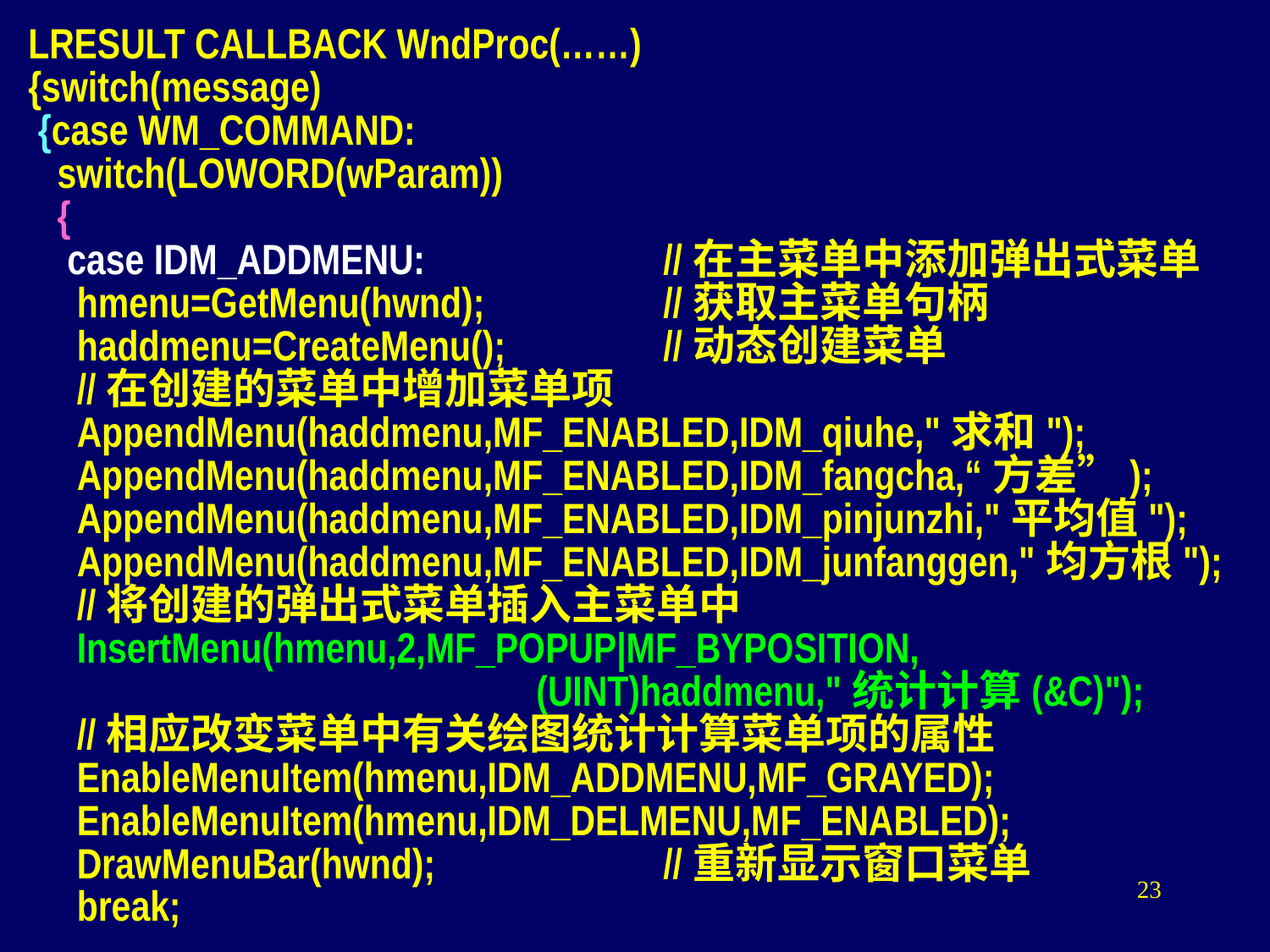

LRESULT CALLBACK WndProc(……)
{switch(message)
 {case WM_COMMAND:
   switch(LOWORD(wParam))
   {
    case IDM_ADDMENU:		//在主菜单中添加弹出式菜单
     hmenu=GetMenu(hwnd); 		//获取主菜单句柄
     haddmenu=CreateMenu();		//动态创建菜单
     //在创建的菜单中增加菜单项
     AppendMenu(haddmenu,MF_ENABLED,IDM_qiuhe,"求和");
     AppendMenu(haddmenu,MF_ENABLED,IDM_fangcha,“方差”);
     AppendMenu(haddmenu,MF_ENABLED,IDM_pinjunzhi,"平均值");
     AppendMenu(haddmenu,MF_ENABLED,IDM_junfanggen,"均方根");
     //将创建的弹出式菜单插入主菜单中
     InsertMenu(hmenu,2,MF_POPUP|MF_BYPOSITION,
				(UINT)haddmenu,"统计计算(&C)");
     //相应改变菜单中有关绘图统计计算菜单项的属性
     EnableMenuItem(hmenu,IDM_ADDMENU,MF_GRAYED);
     EnableMenuItem(hmenu,IDM_DELMENU,MF_ENABLED);
     DrawMenuBar(hwnd); 		//重新显示窗口菜单
     break;
23